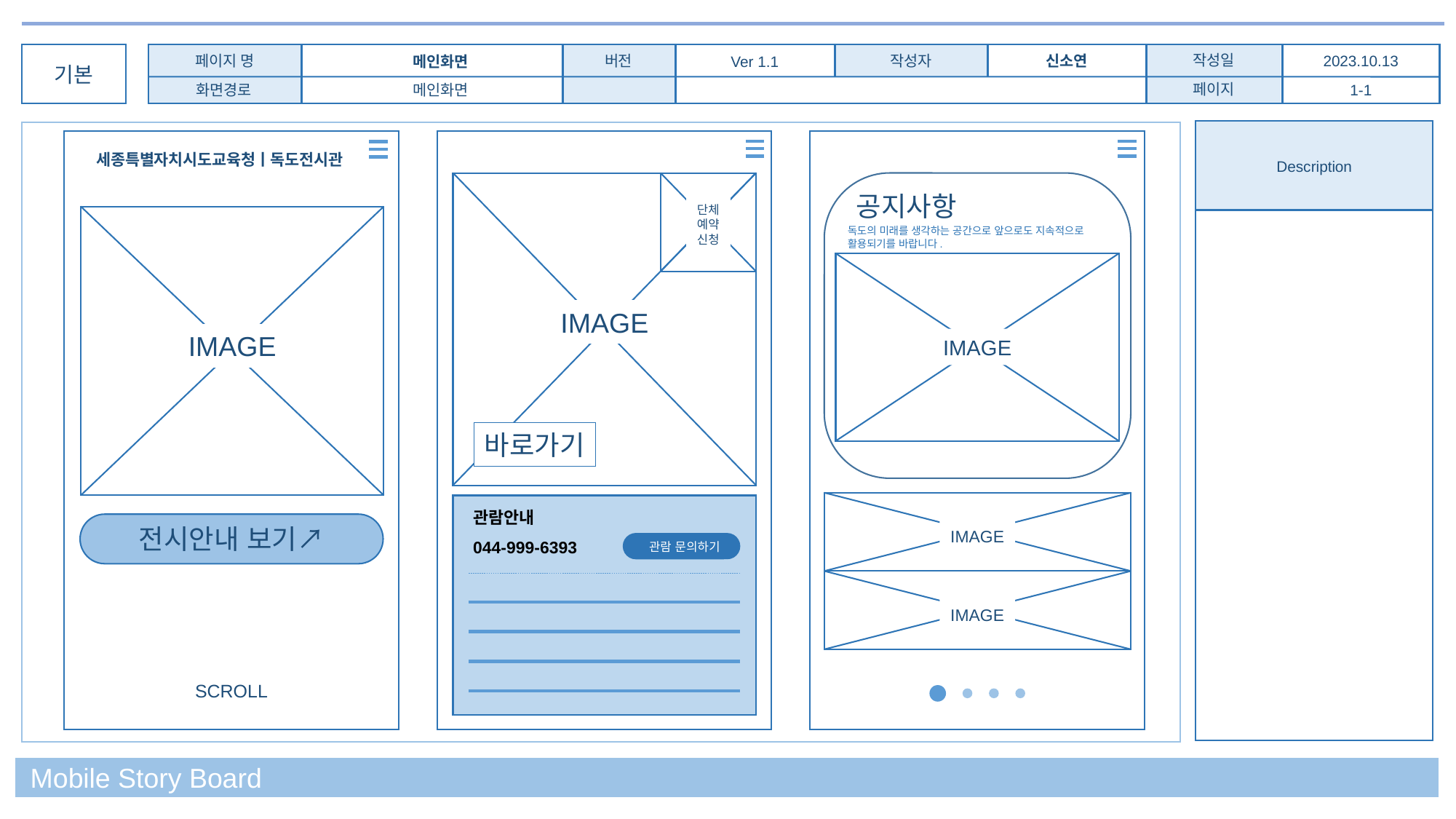

작성일
페이지 명
신소연
2023.10.13
버전
작성자
메인화면
Ver 1.1
기본
페이지
메인화면
화면경로
1-1

세종특별자치시도교육청ㅣ독도전시관
Description

IMAGE

단체
예약
신청

공지사항

IMAGE
독도의 미래를 생각하는 공간으로 앞으로도 지속적으로 활용되기를 바랍니다.

IMAGE
바로가기

IMAGE

IMAGE

관람안내

전시안내 보기↗
044-999-6393

 관람 문의하기
SCROLL

Mobile Story Board